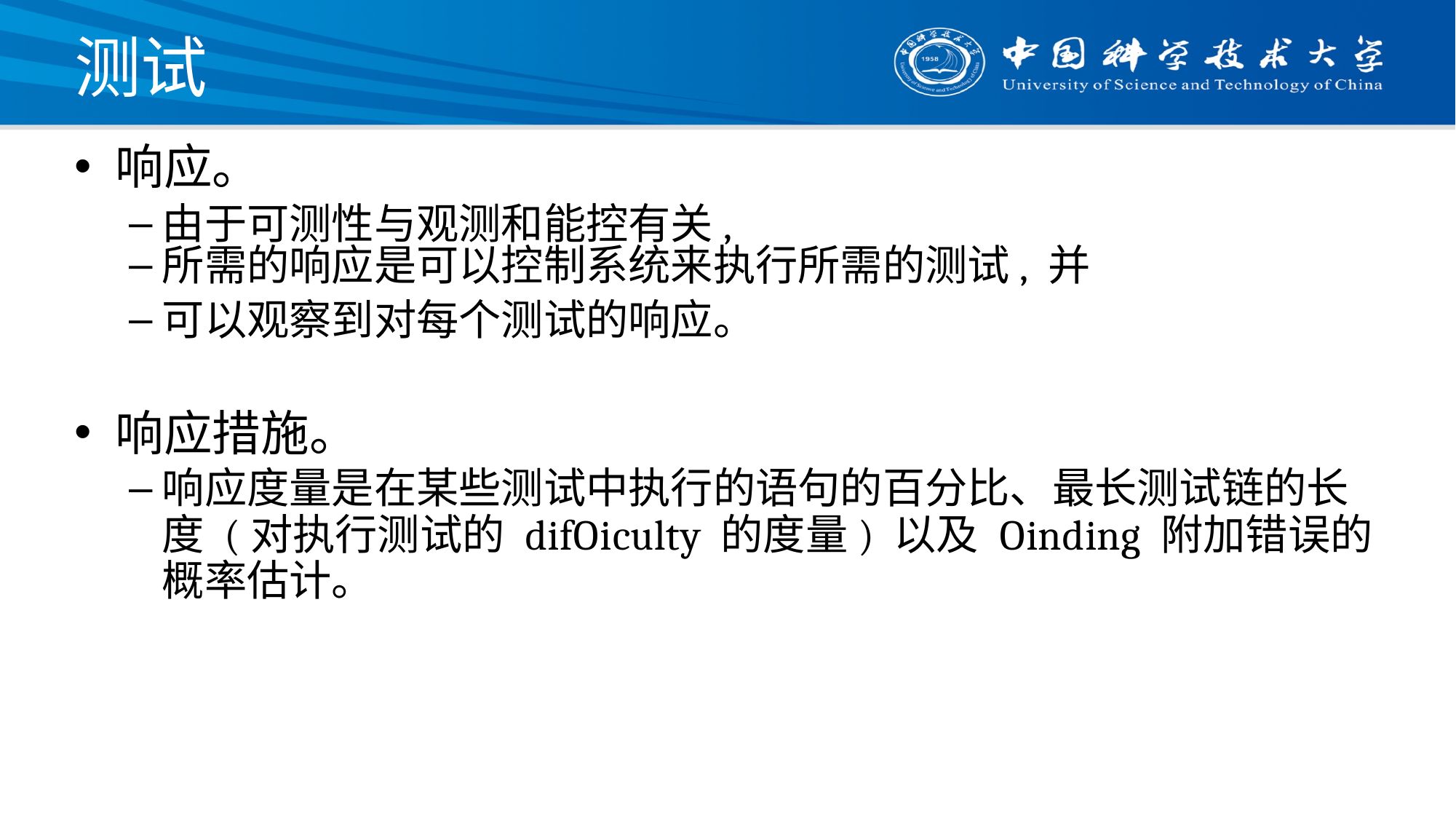

# 测试
响应。
由于可测性与观测和能控有关,
所需的响应是可以控制系统来执行所需的测试, 并
可以观察到对每个测试的响应。

响应措施。
响应度量是在某些测试中执行的语句的百分比、最长测试链的长度 (对执行测试的 difOiculty 的度量) 以及 Oinding 附加错误的概率估计。